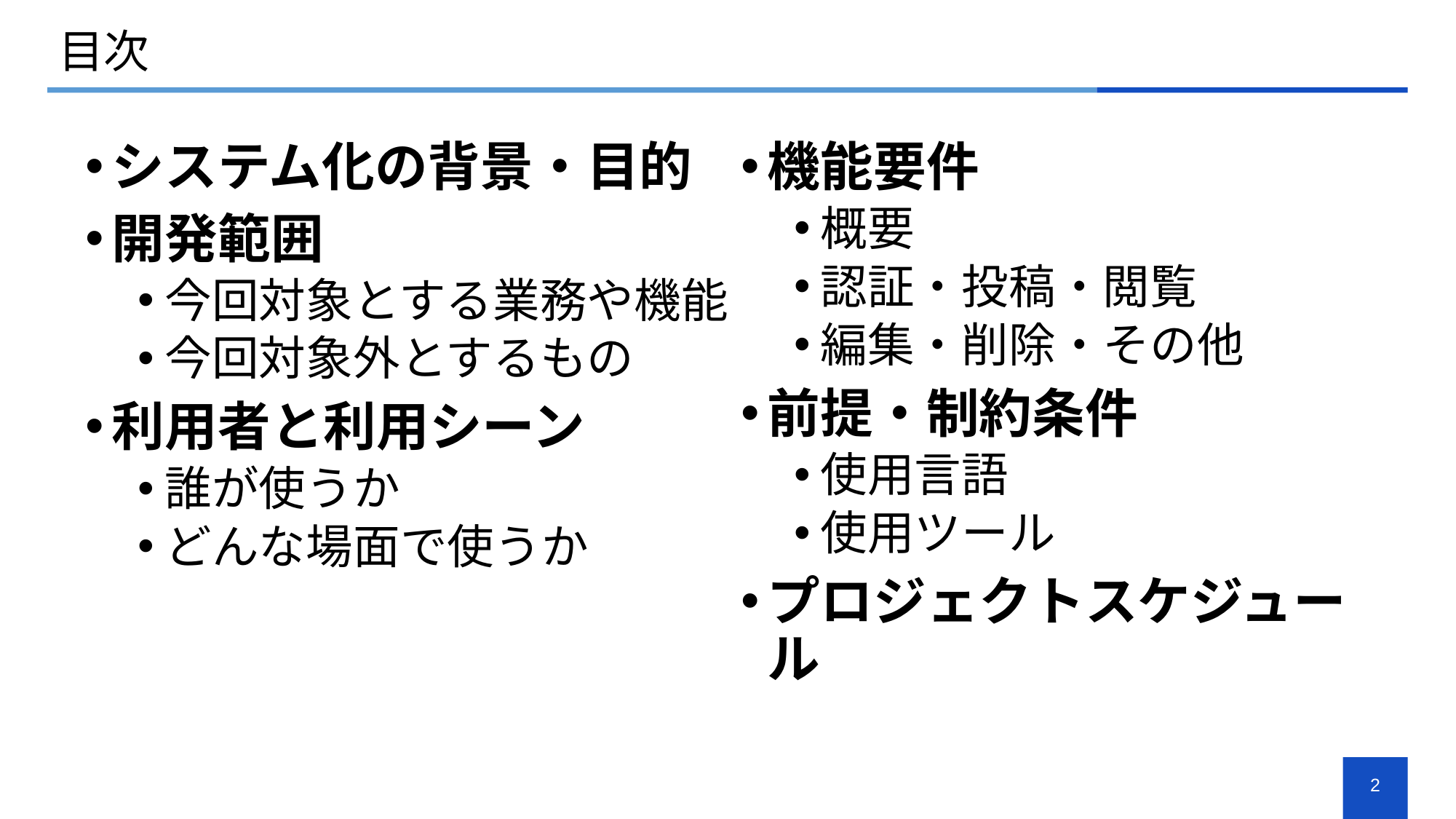

# 目次
システム化の背景・目的
開発範囲
今回対象とする業務や機能
今回対象外とするもの
利用者と利用シーン
誰が使うか
どんな場面で使うか

機能要件
概要
認証・投稿・閲覧
編集・削除・その他
前提・制約条件
使用言語
使用ツール
プロジェクトスケジュール
2